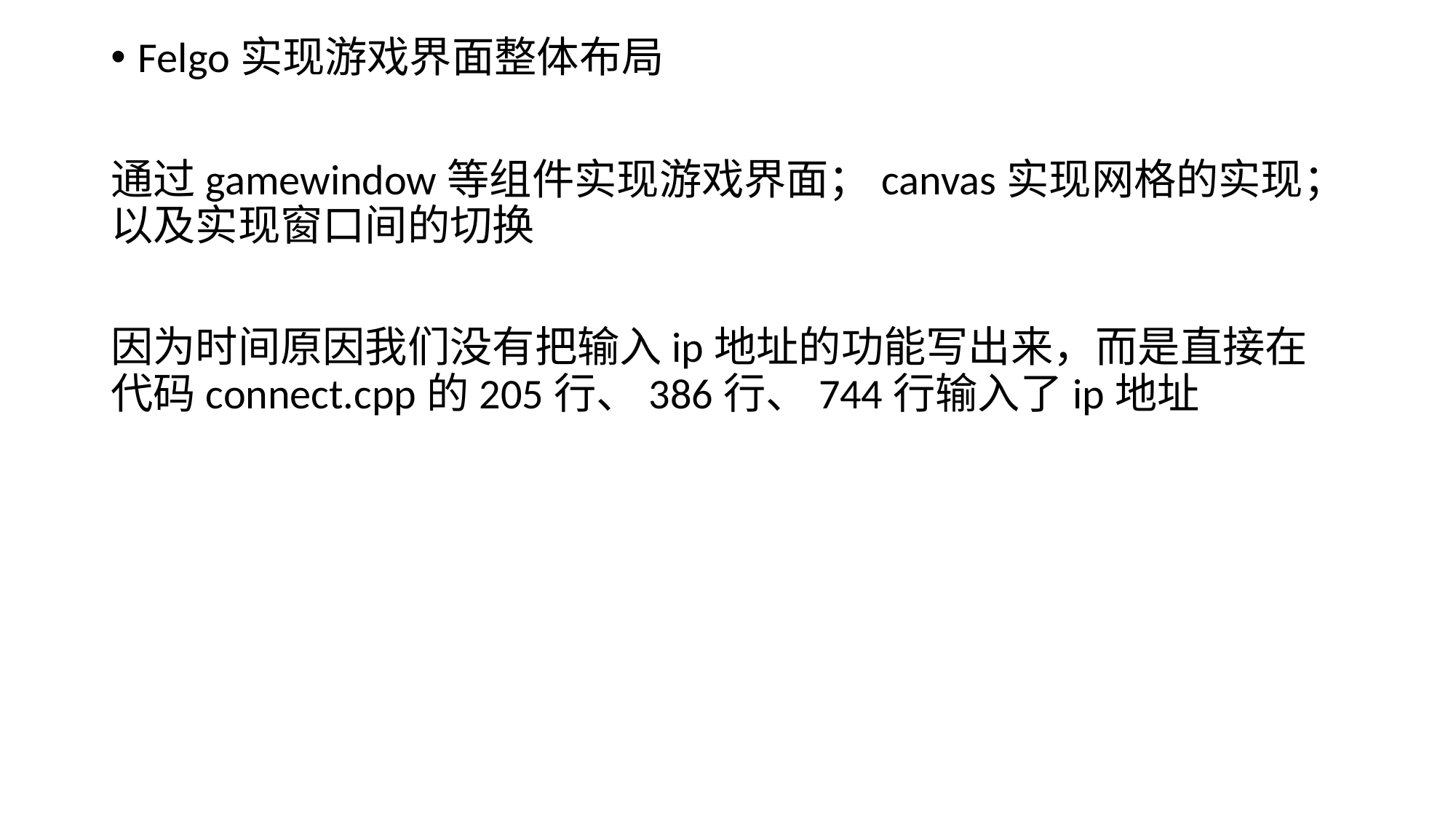

Felgo实现游戏界面整体布局

通过gamewindow等组件实现游戏界面；canvas实现网格的实现；以及实现窗口间的切换

因为时间原因我们没有把输入ip地址的功能写出来，而是直接在代码connect.cpp的205行、386行、744行输入了ip地址